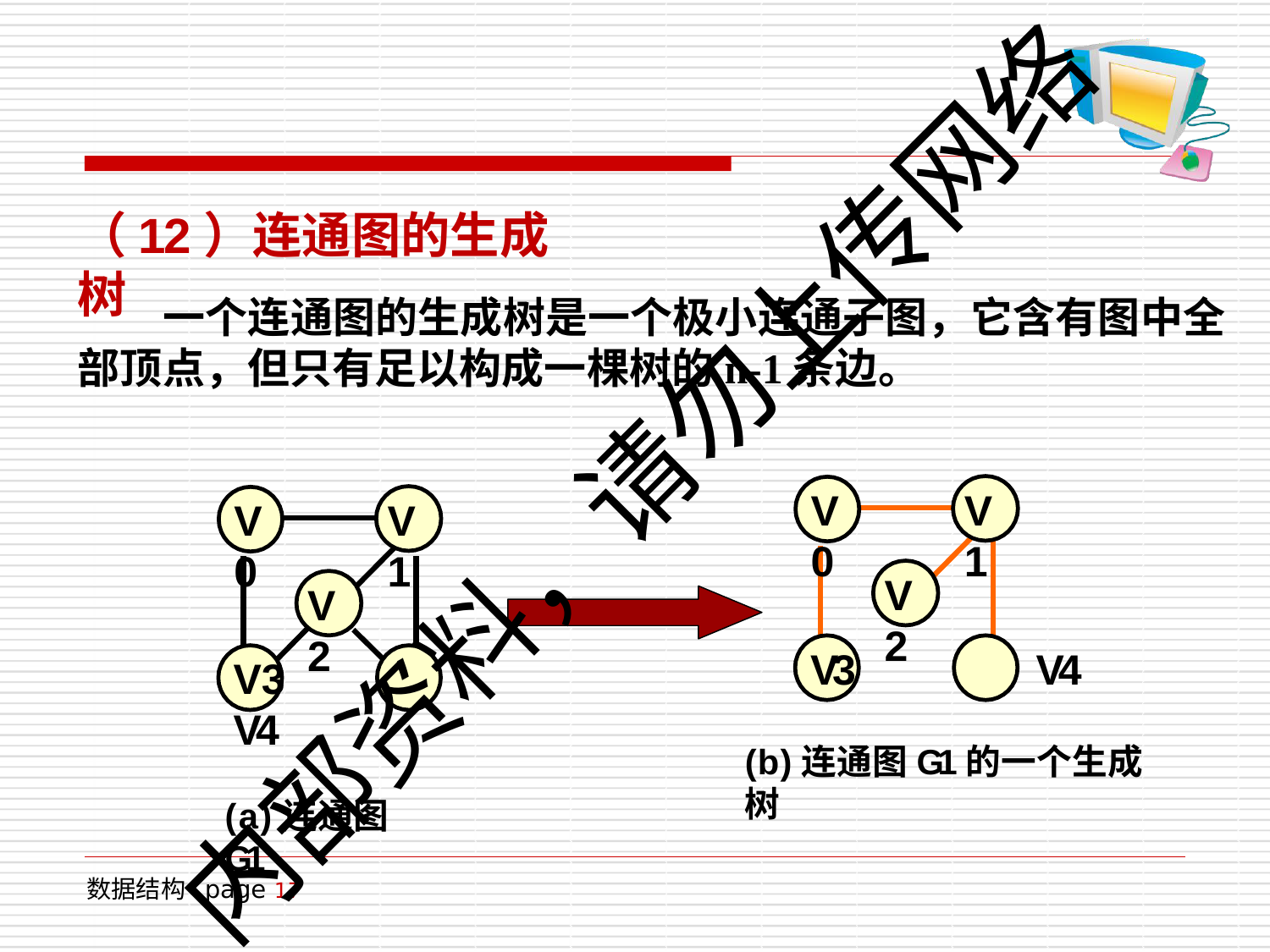

# （12）连通图的生成树
一个连通图的生成树是一个极小连通子图，它含有图中全 部顶点，但只有足以构成一棵树的n-1条边。
内部资料，请勿上传网络

V0
V1

V0
V1

V2

V2

V3	V4

(b)连通图G1的一个生成树

V3	V4

(a)连通图G1

数据结构 page 17